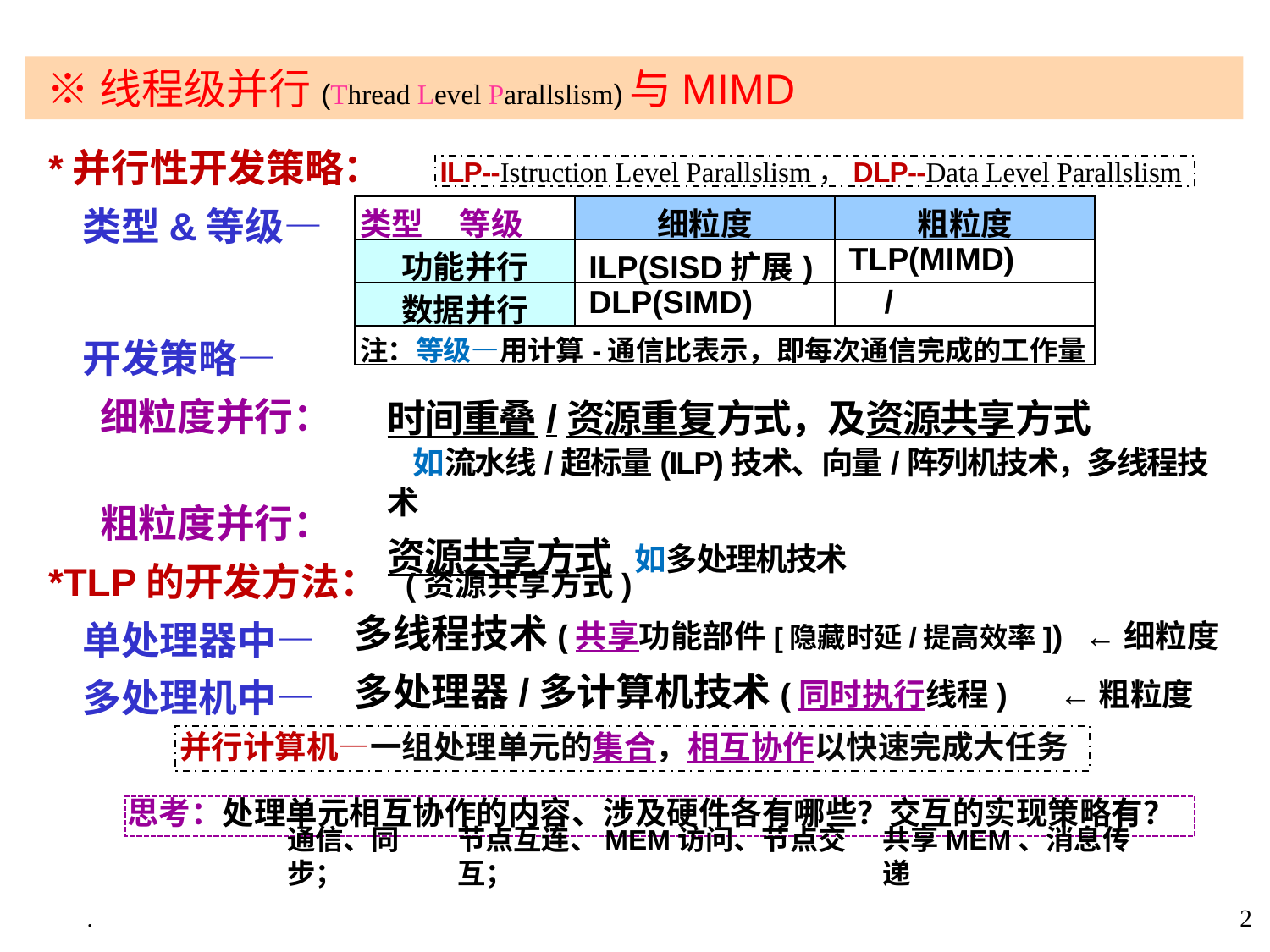

※线程级并行(Thread Level Parallslism)与MIMD
 *并行性开发策略：
    类型&等级—

    开发策略—
      细粒度并行：

      粗粒度并行：
 *TLP的开发方法：  (资源共享方式)
    单处理器中—
    多处理机中—
ILP--Istruction Level Parallslism，DLP--Data Level Parallslism
| 类型 等级 | 细粒度 | 粗粒度 |
| --- | --- | --- |
| 功能并行 | ILP(SISD扩展) | TLP(MIMD) |
| 数据并行 | DLP(SIMD) | / |
| 注：等级—用计算-通信比表示，即每次通信完成的工作量 |  |  |
时间重叠/资源重复方式，及资源共享方式
   如流水线/超标量(ILP)技术、向量/阵列机技术，多线程技术
资源共享方式   如多处理机技术
多线程技术(共享功能部件[隐藏时延/提高效率])  ←细粒度
多处理器/多计算机技术(同时执行线程)     ←粗粒度
并行计算机—一组处理单元的集合，相互协作以快速完成大任务
思考：处理单元相互协作的内容、涉及硬件各有哪些？交互的实现策略有？
通信、同步；
节点互连、MEM访问、节点交互；
共享MEM、消息传递
.
2